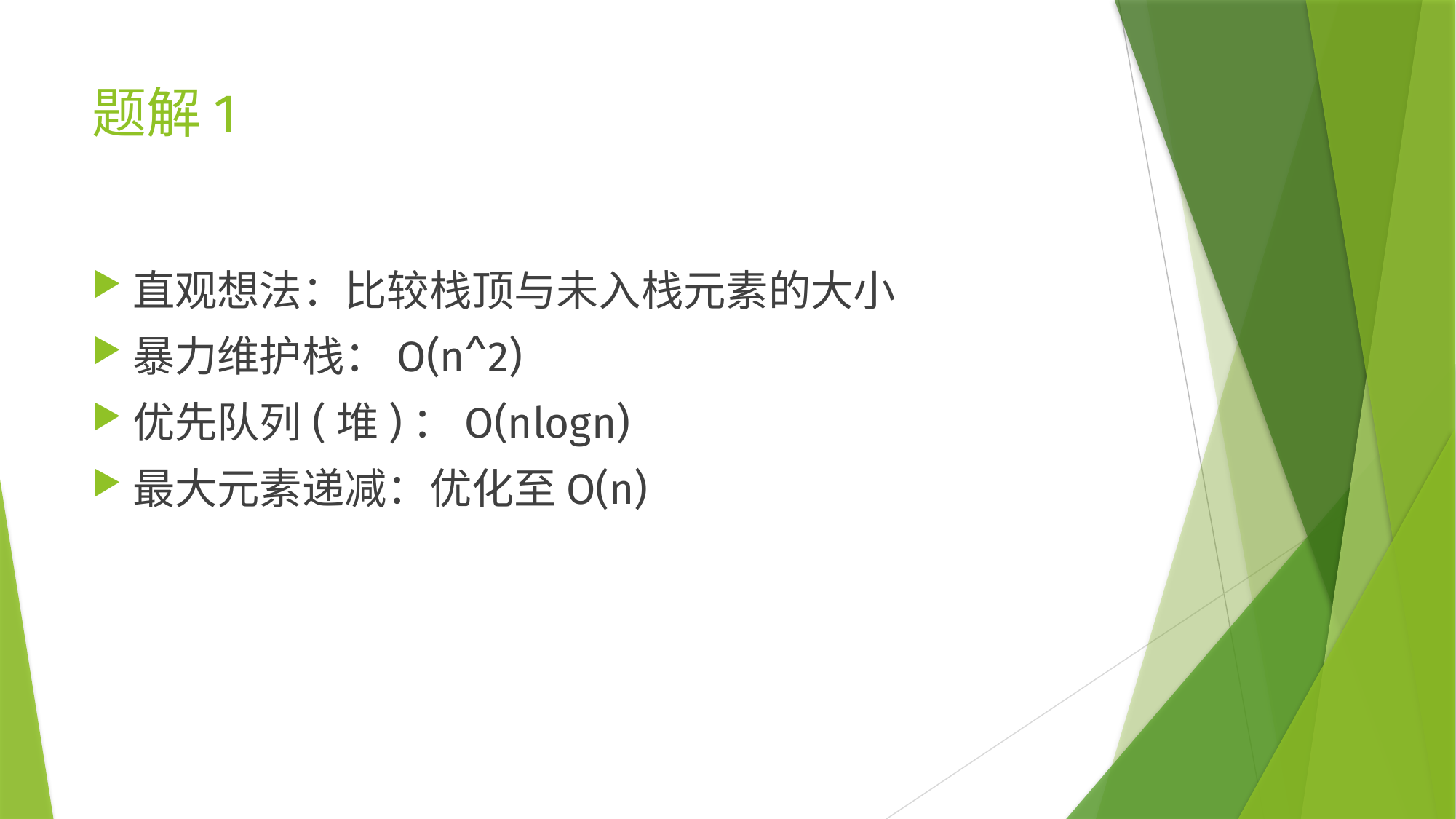

# 题解1
直观想法：比较栈顶与未入栈元素的大小
暴力维护栈：O(n^2)
优先队列(堆)：O(nlogn)
最大元素递减：优化至O(n)